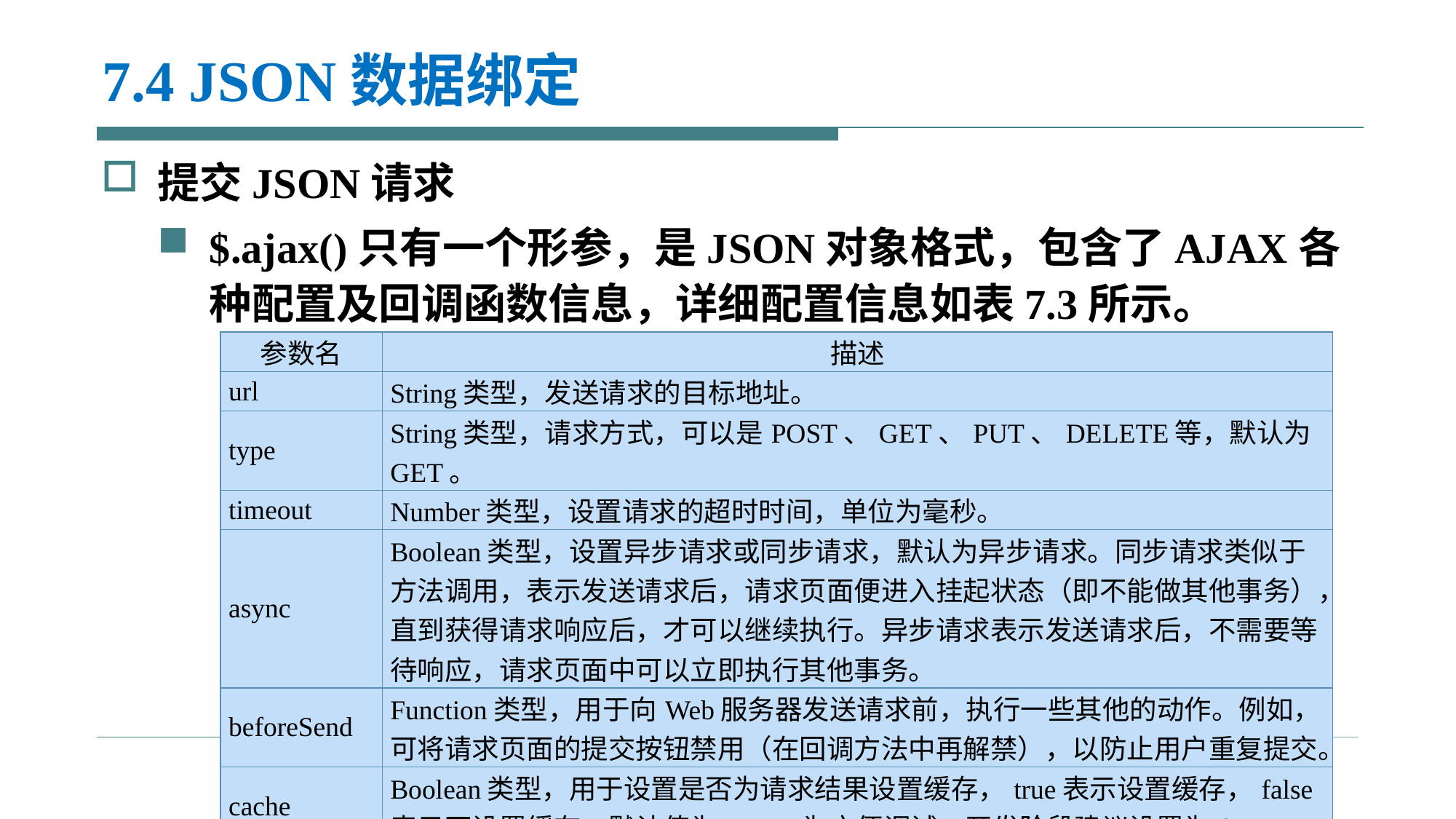

# 7.4 JSON数据绑定
提交JSON请求
$.ajax()只有一个形参，是JSON对象格式，包含了AJAX各种配置及回调函数信息，详细配置信息如表7.3所示。
| 参数名 | 描述 |
| --- | --- |
| url | String类型，发送请求的目标地址。 |
| type | String类型，请求方式，可以是POST、GET、PUT、DELETE等，默认为GET。 |
| timeout | Number类型，设置请求的超时时间，单位为毫秒。 |
| async | Boolean类型，设置异步请求或同步请求，默认为异步请求。同步请求类似于方法调用，表示发送请求后，请求页面便进入挂起状态（即不能做其他事务），直到获得请求响应后，才可以继续执行。异步请求表示发送请求后，不需要等待响应，请求页面中可以立即执行其他事务。 |
| beforeSend | Function类型，用于向Web服务器发送请求前，执行一些其他的动作。例如，可将请求页面的提交按钮禁用（在回调方法中再解禁），以防止用户重复提交。 |
| cache | Boolean类型，用于设置是否为请求结果设置缓存，true表示设置缓存，false表示不设置缓存，默认值为true。为方便调试，开发阶段建议设置为false。 |
22